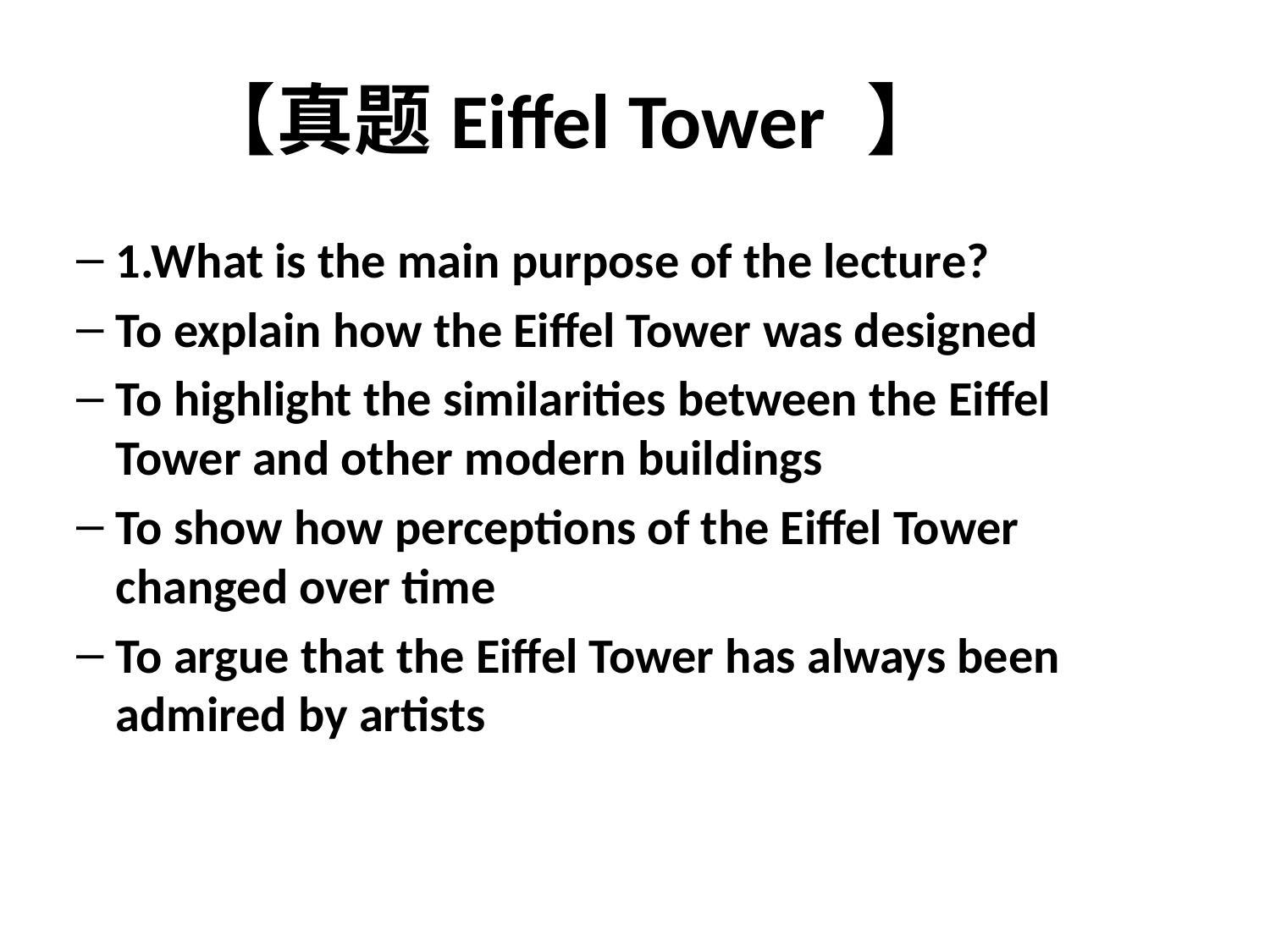

【真题Eiffel Tower 】
1.What is the main purpose of the lecture?
To explain how the Eiffel Tower was designed
To highlight the similarities between the Eiffel Tower and other modern buildings
To show how perceptions of the Eiffel Tower changed over time
To argue that the Eiffel Tower has always been admired by artists